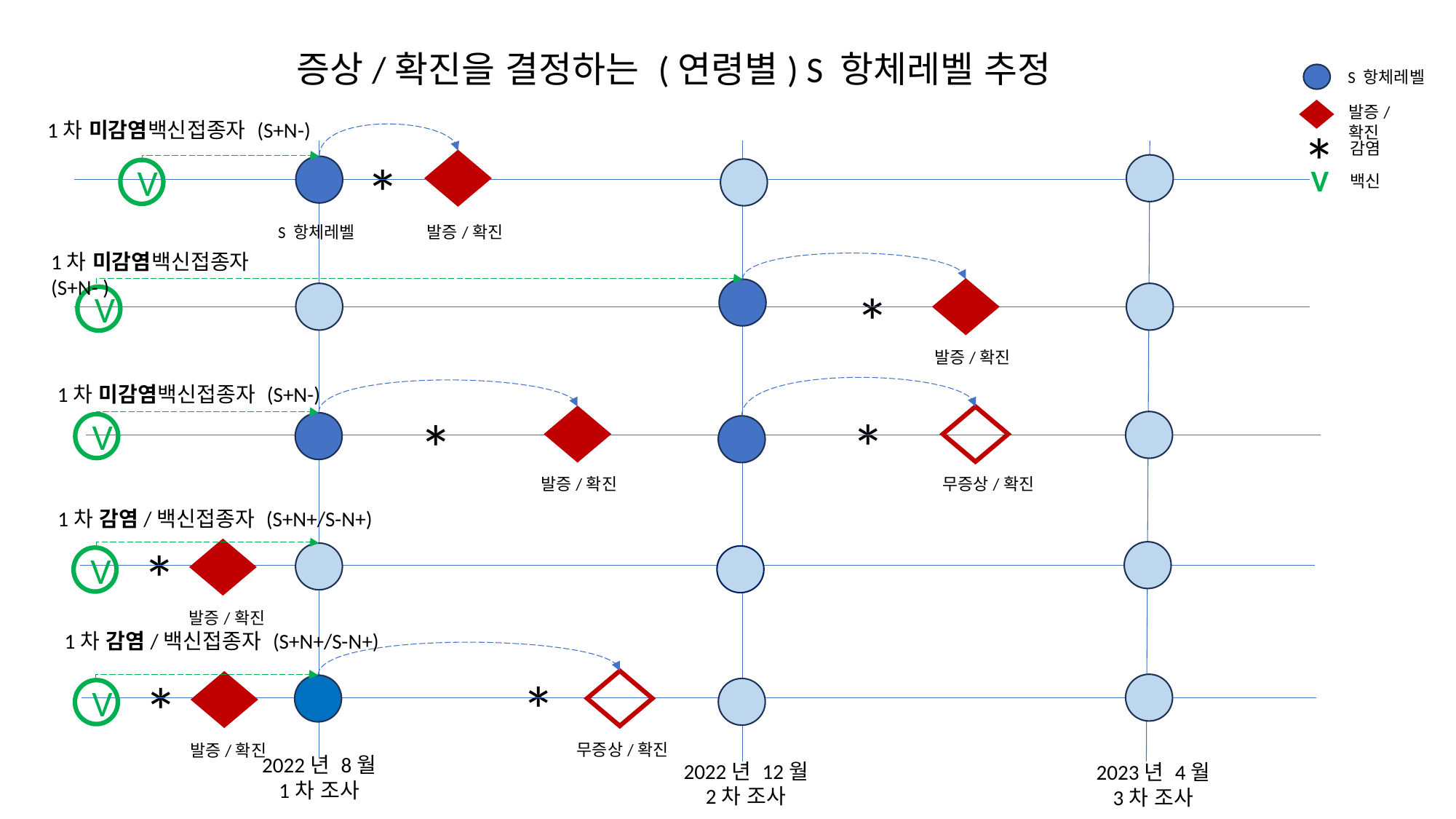

증상/확진을 결정하는 (연령별) S 항체레벨 추정
S 항체레벨

발증/확진

1차 미감염백신접종자 (S+N-)

*
감염
*

V

V
백신
발증/확진
S 항체레벨
1차 미감염백신접종자 (S+N- )
*

V
발증/확진
1차 미감염백신접종자 (S+N-)

*
*

V

발증/확진
무증상/확진
1차 감염/백신접종자 (S+N+/S-N+)
*

V
발증/확진
1차 감염/백신접종자 (S+N+/S-N+)
*
*

V
무증상/확진
발증/확진
2022년 8월
1차 조사
2022년 12월
2차 조사
2023년 4월
3차 조사